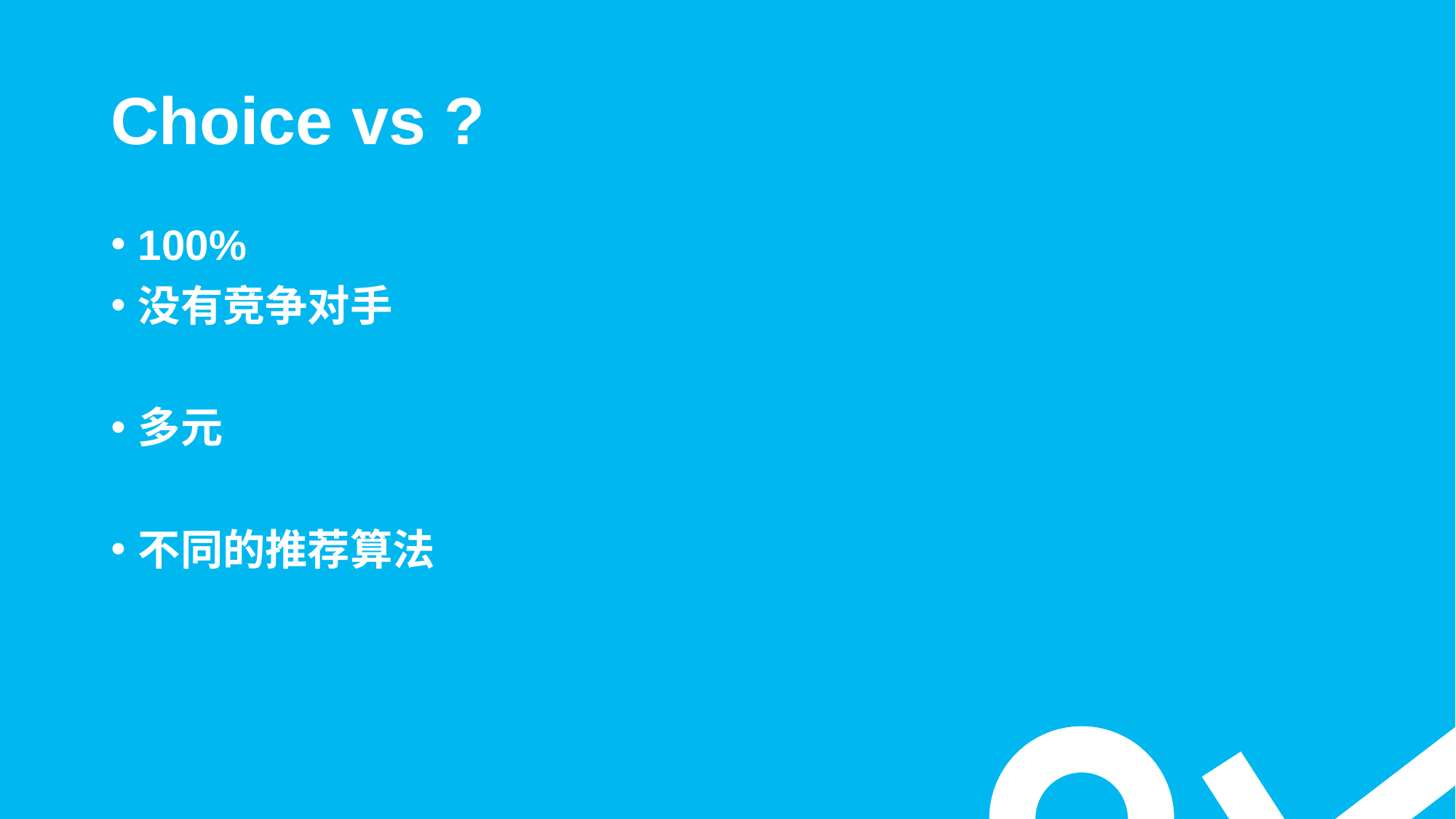

# Choice vs ?
100%
没有竞争对手

多元

不同的推荐算法